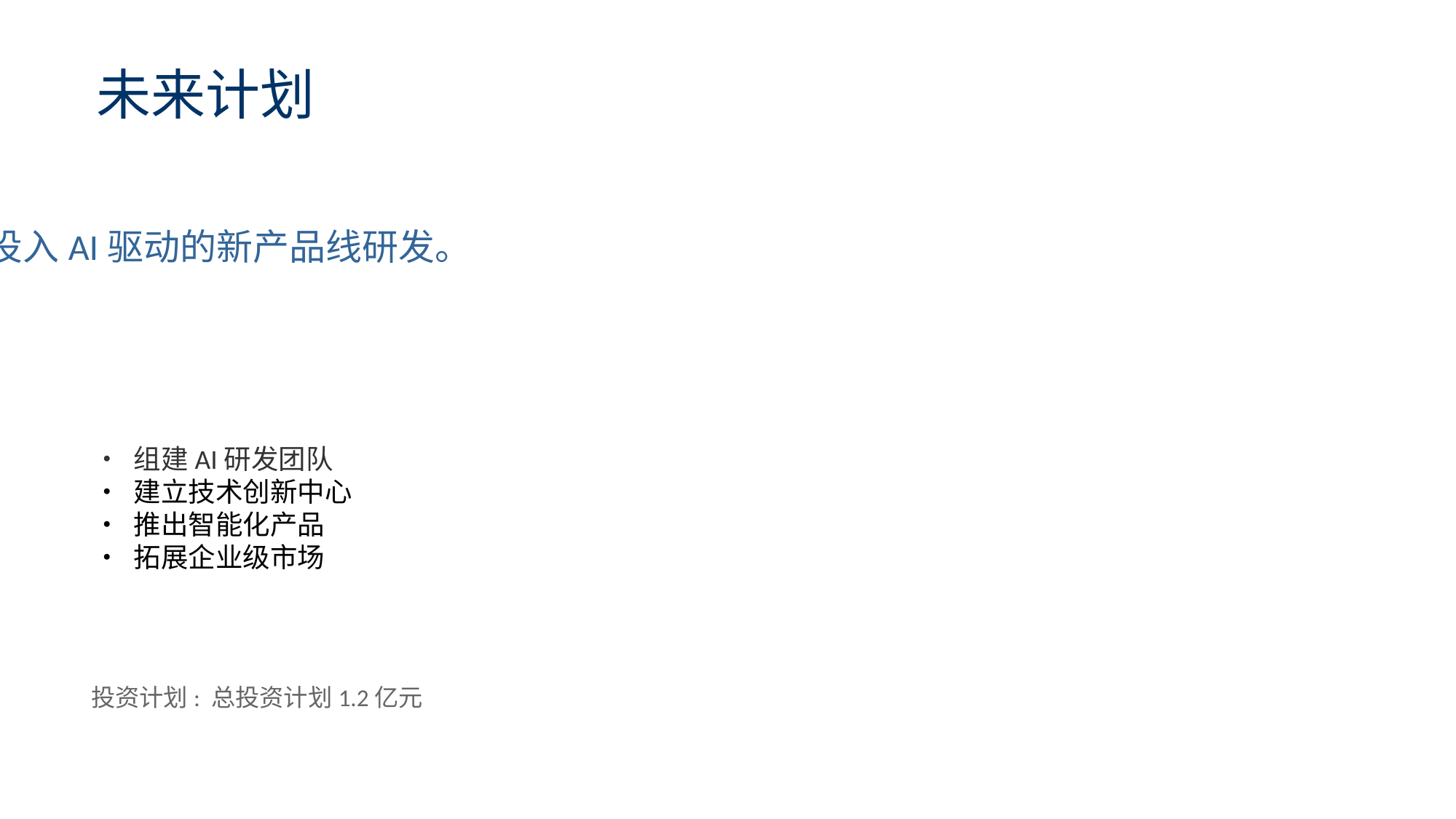

未来计划
重点投入AI驱动的新产品线研发。
• 组建AI研发团队
• 建立技术创新中心
• 推出智能化产品
• 拓展企业级市场
投资计划: 总投资计划1.2亿元